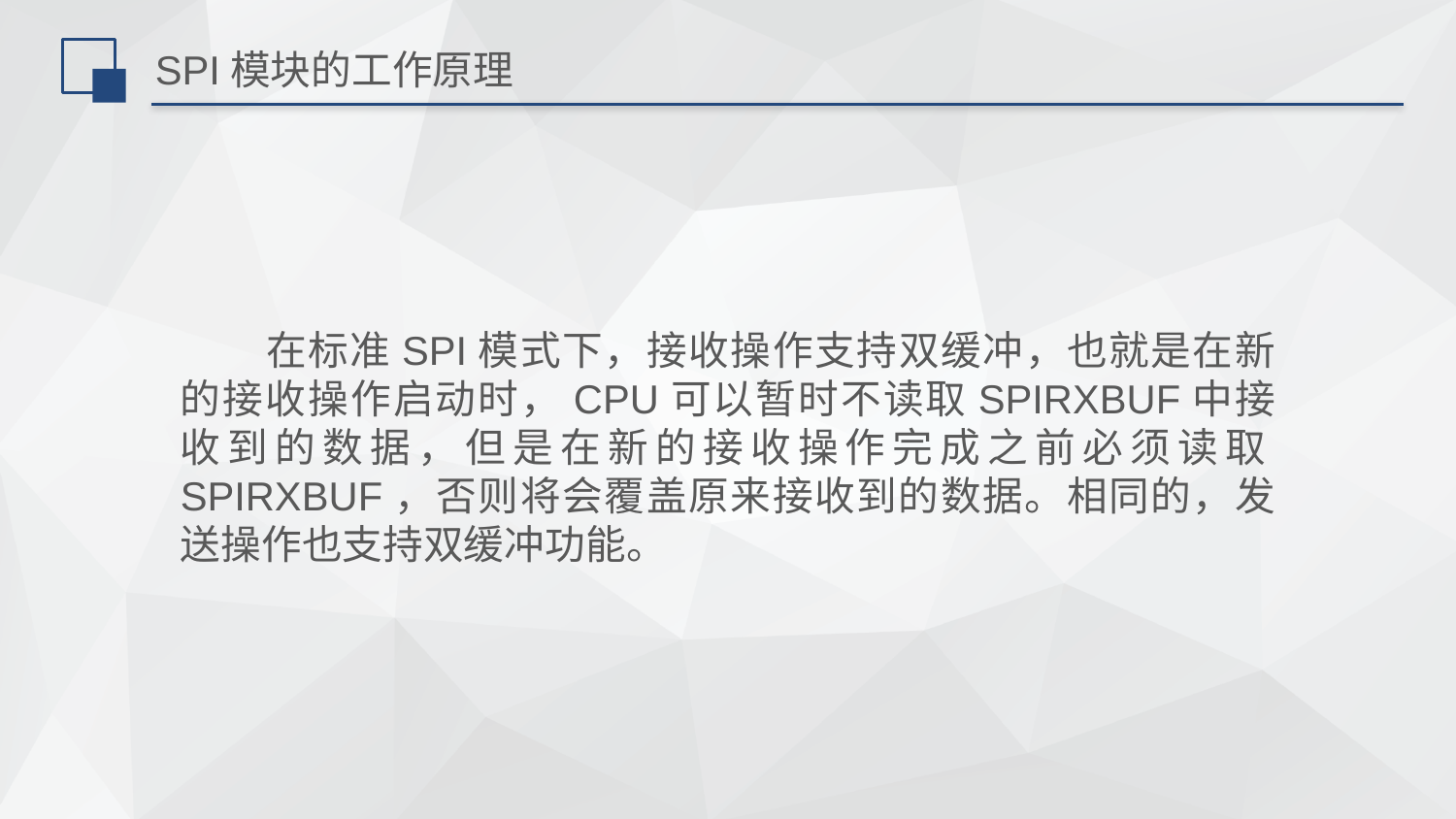

# SPI模块的工作原理
在标准SPI模式下，接收操作支持双缓冲，也就是在新的接收操作启动时，CPU可以暂时不读取SPIRXBUF中接收到的数据，但是在新的接收操作完成之前必须读取SPIRXBUF，否则将会覆盖原来接收到的数据。相同的，发送操作也支持双缓冲功能。